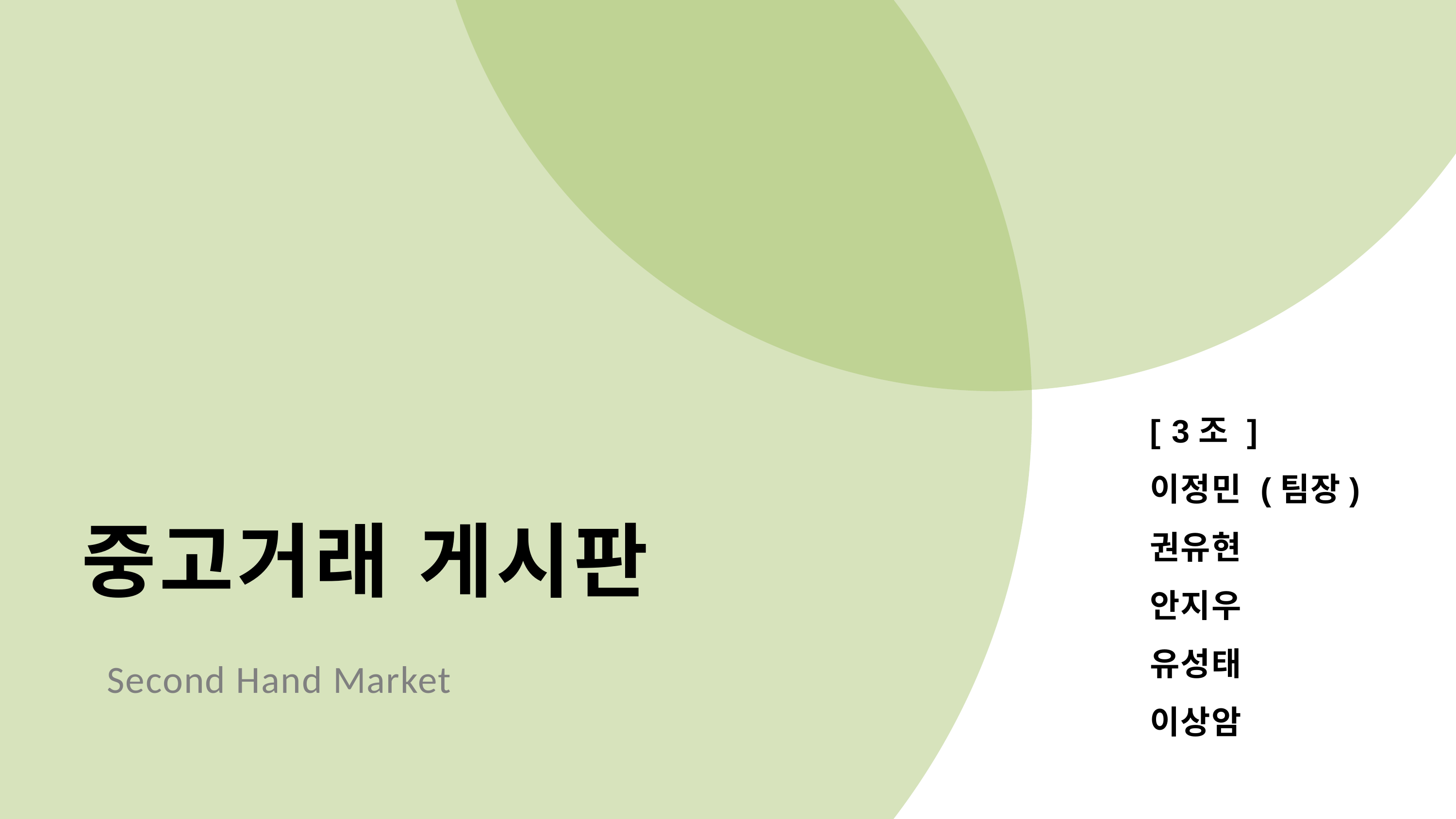

[ 3조 ]
이정민 (팀장)
권유현
안지우
유성태
이상암
중고거래 게시판
Second Hand Market